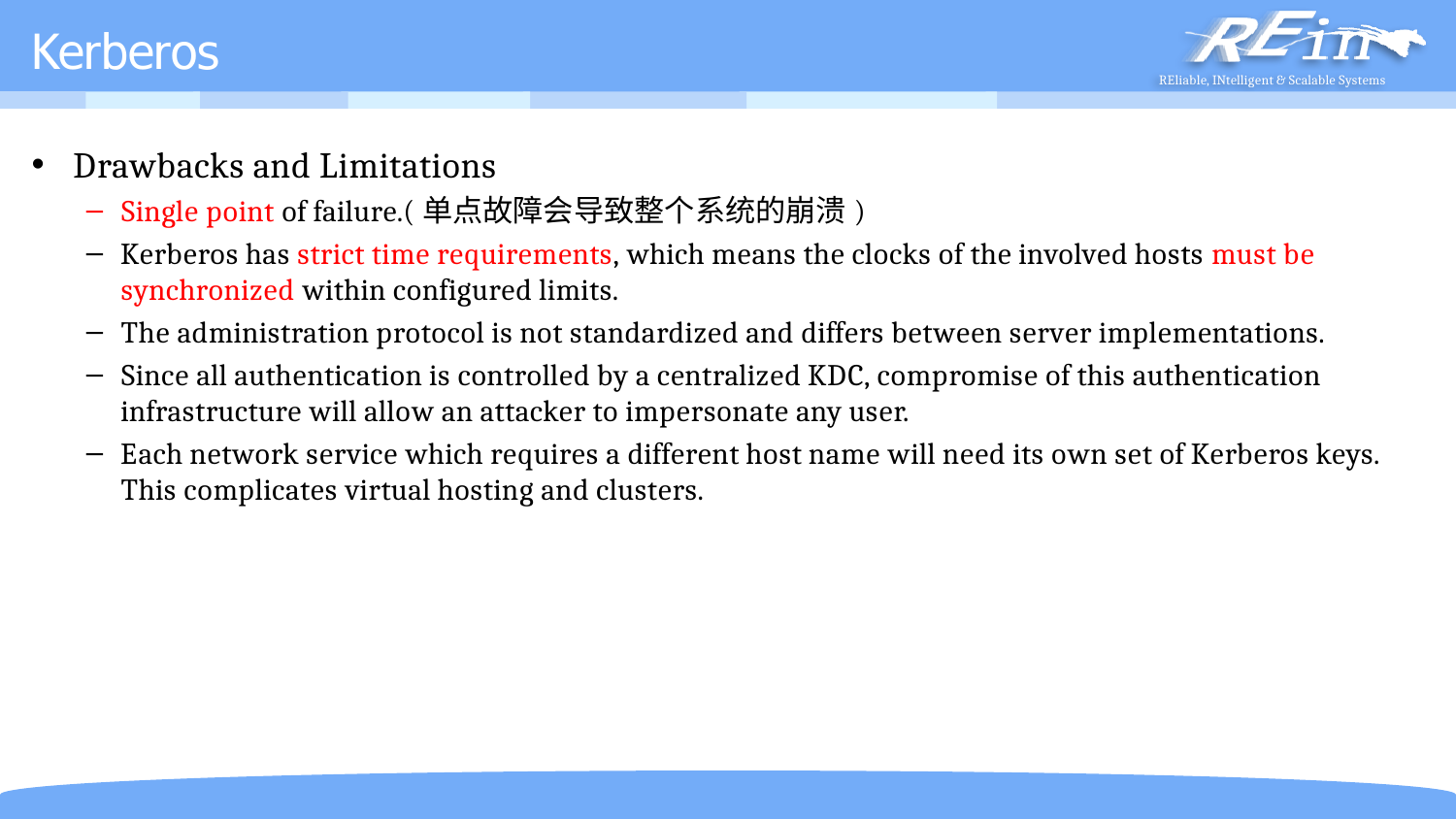

# Kerberos
Drawbacks and Limitations
Single point of failure.(单点故障会导致整个系统的崩溃)
Kerberos has strict time requirements, which means the clocks of the involved hosts must be synchronized within configured limits.
The administration protocol is not standardized and differs between server implementations.
Since all authentication is controlled by a centralized KDC, compromise of this authentication infrastructure will allow an attacker to impersonate any user.
Each network service which requires a different host name will need its own set of Kerberos keys. This complicates virtual hosting and clusters.
37